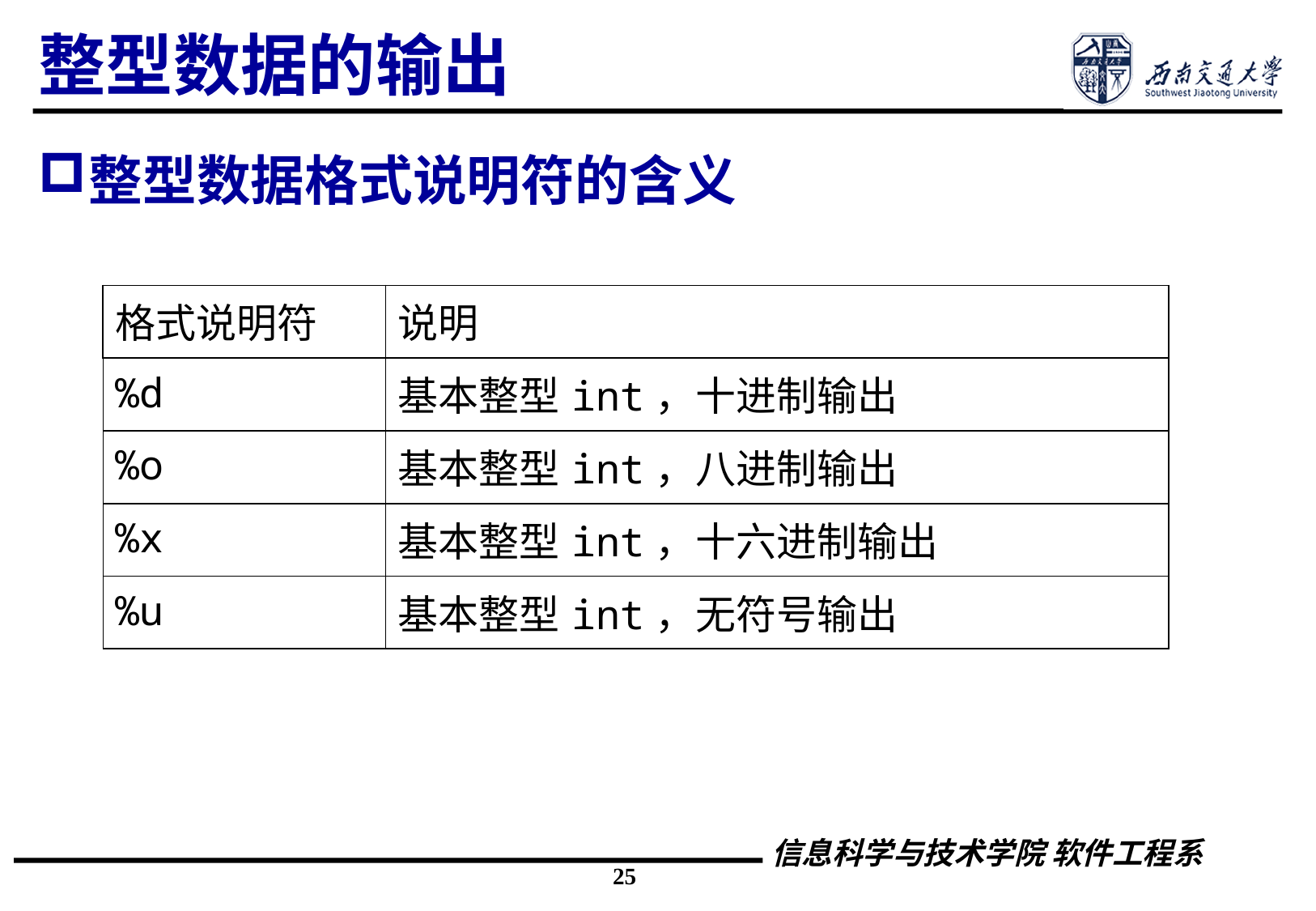

# 整型数据的输出
整型数据格式说明符的含义
| 格式说明符 | 说明 |
| --- | --- |
| %d | 基本整型int，十进制输出 |
| %o | 基本整型int，八进制输出 |
| %x | 基本整型int，十六进制输出 |
| %u | 基本整型int，无符号输出 |
25